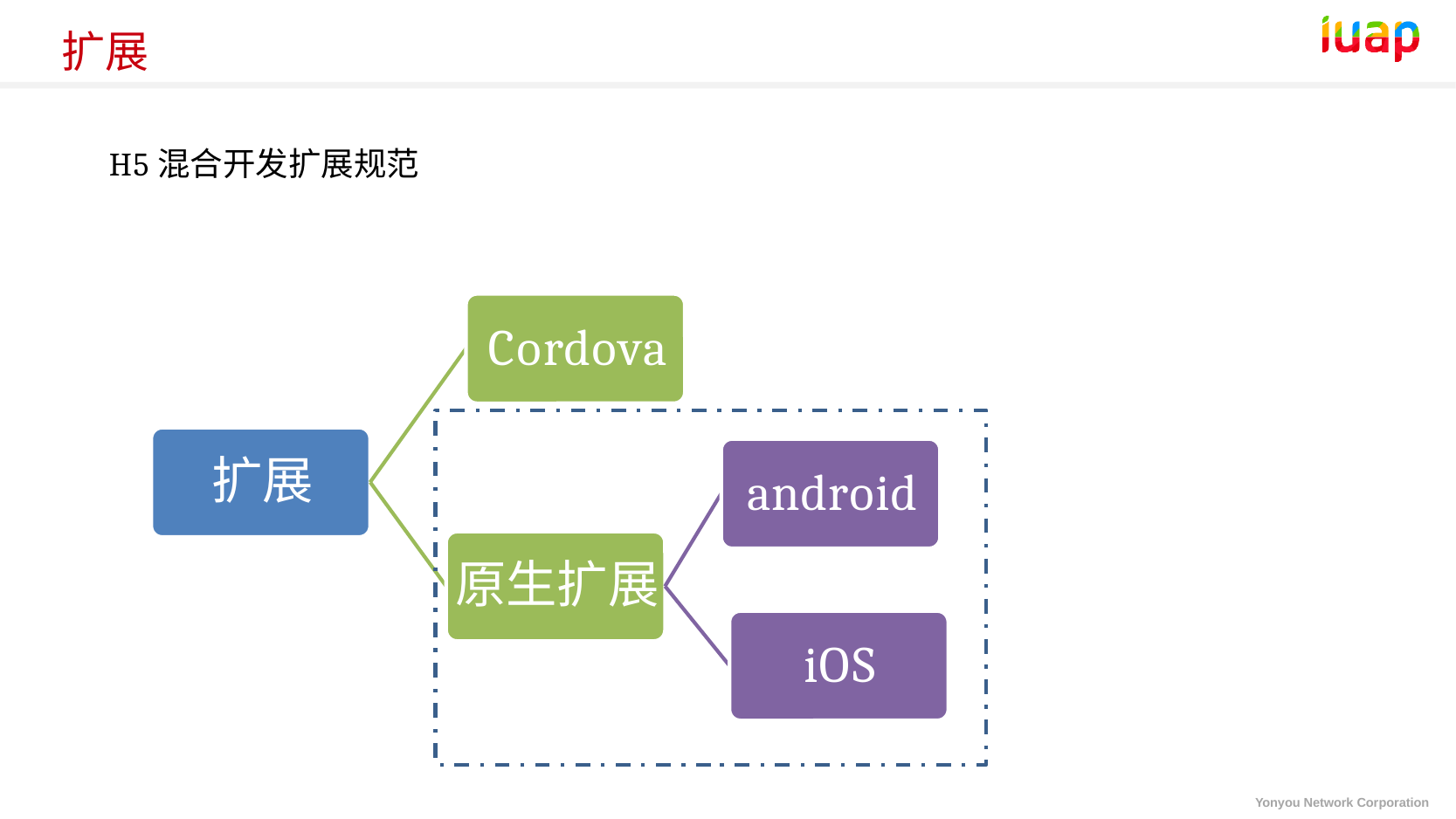

扩展
H5混合开发扩展规范
扩展

原生扩展

android

iOS

Cordova